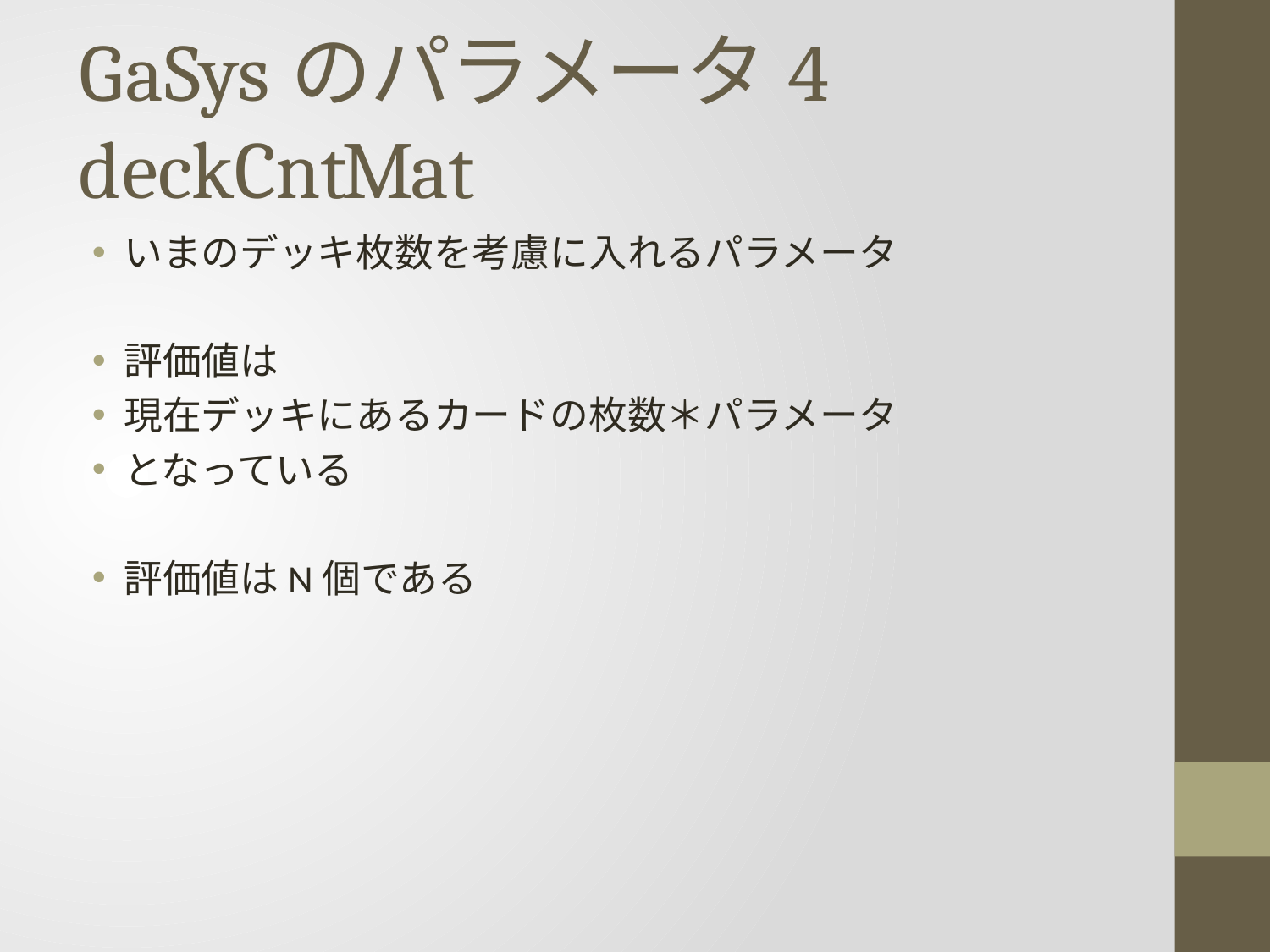

# GaSysのパラメータ4 deckCntMat
いまのデッキ枚数を考慮に入れるパラメータ

評価値は
現在デッキにあるカードの枚数＊パラメータ
となっている

評価値はN個である